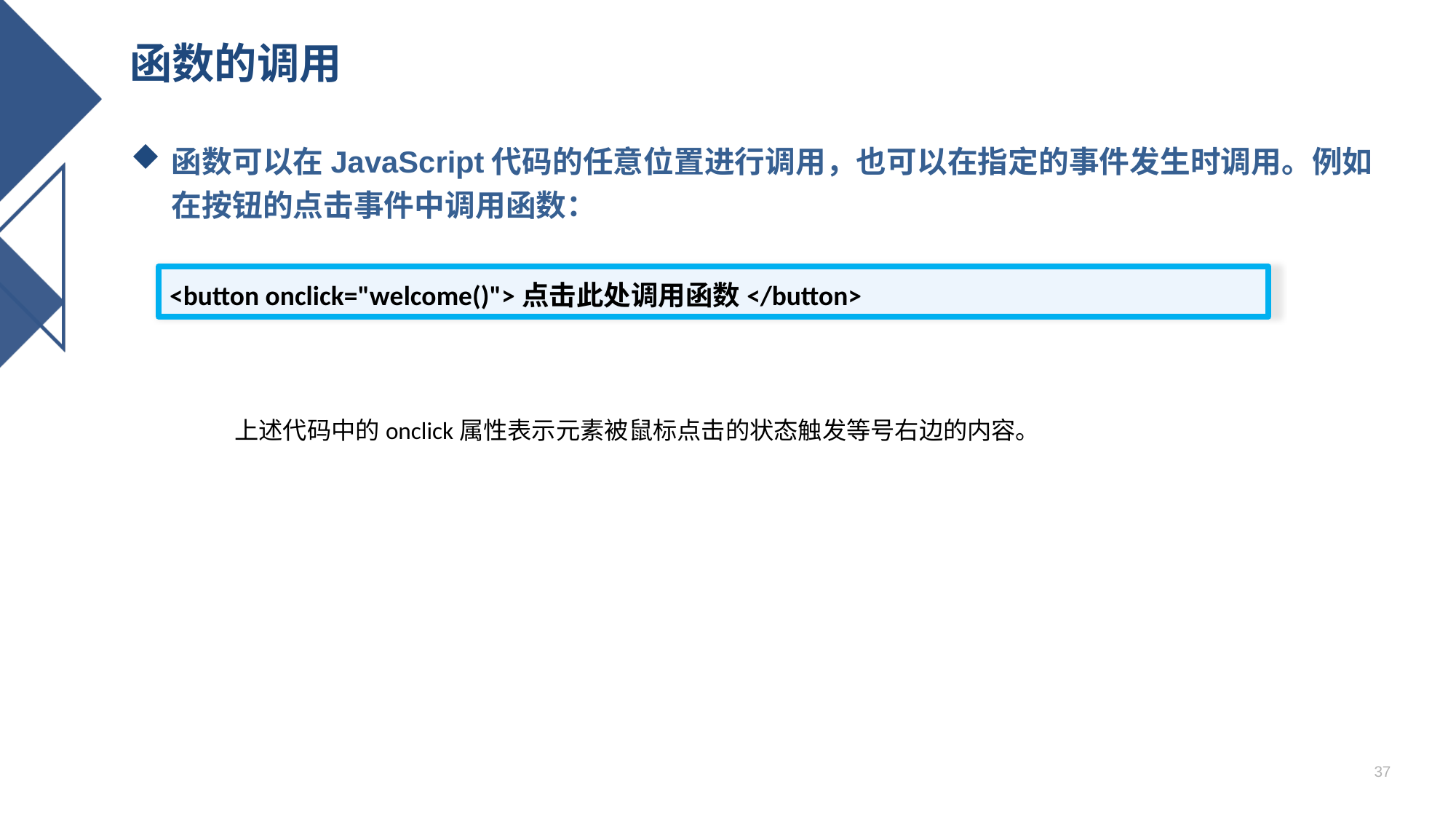

# 函数的调用
函数可以在JavaScript代码的任意位置进行调用，也可以在指定的事件发生时调用。例如在按钮的点击事件中调用函数：

<button onclick="welcome()">点击此处调用函数</button>
上述代码中的onclick属性表示元素被鼠标点击的状态触发等号右边的内容。
37